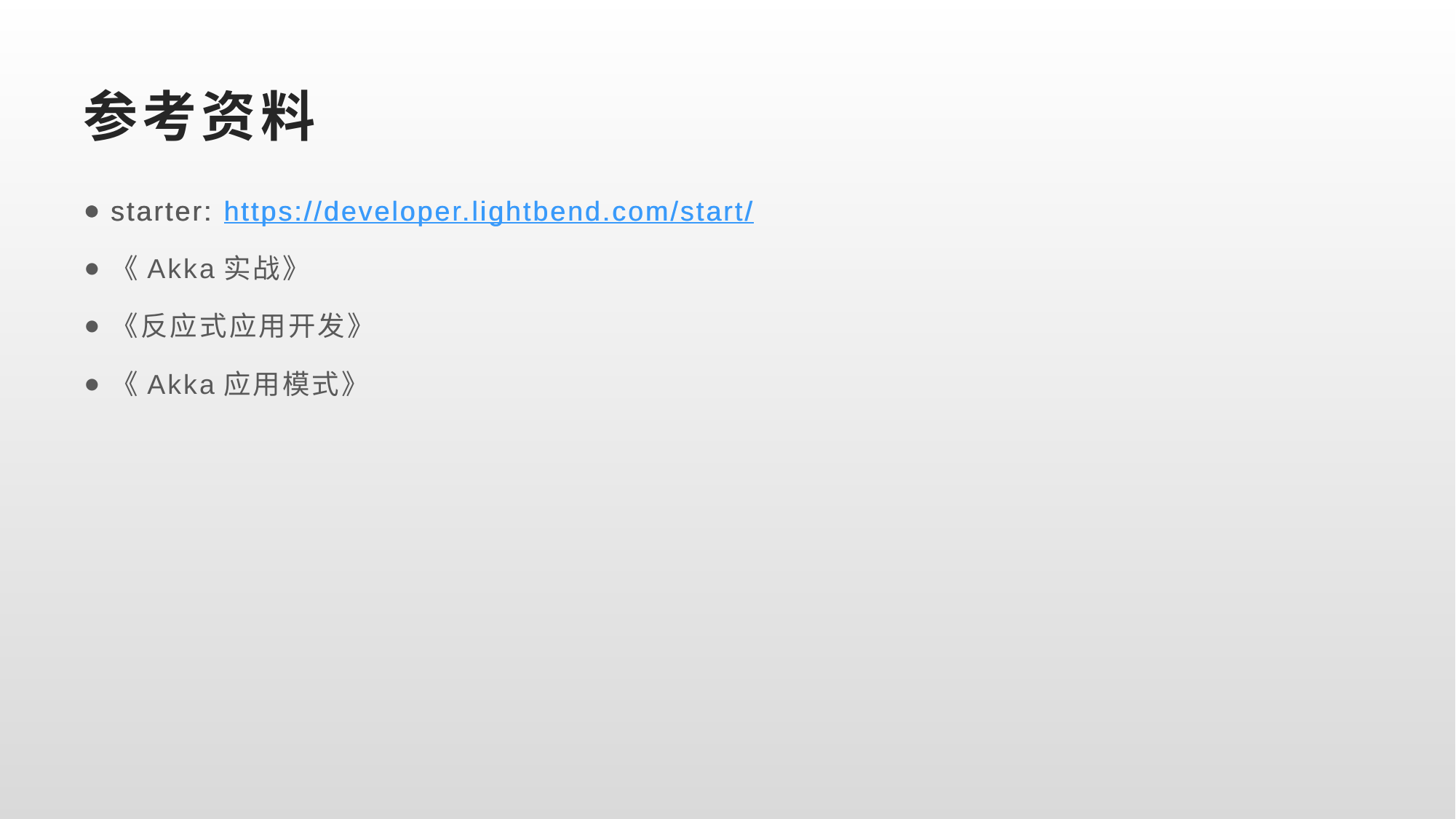

# 参考资料
starter: https://developer.lightbend.com/start/

starter: https://developer.lightbend.com/start/
《Akka实战》
《反应式应用开发》
《Akka应用模式》